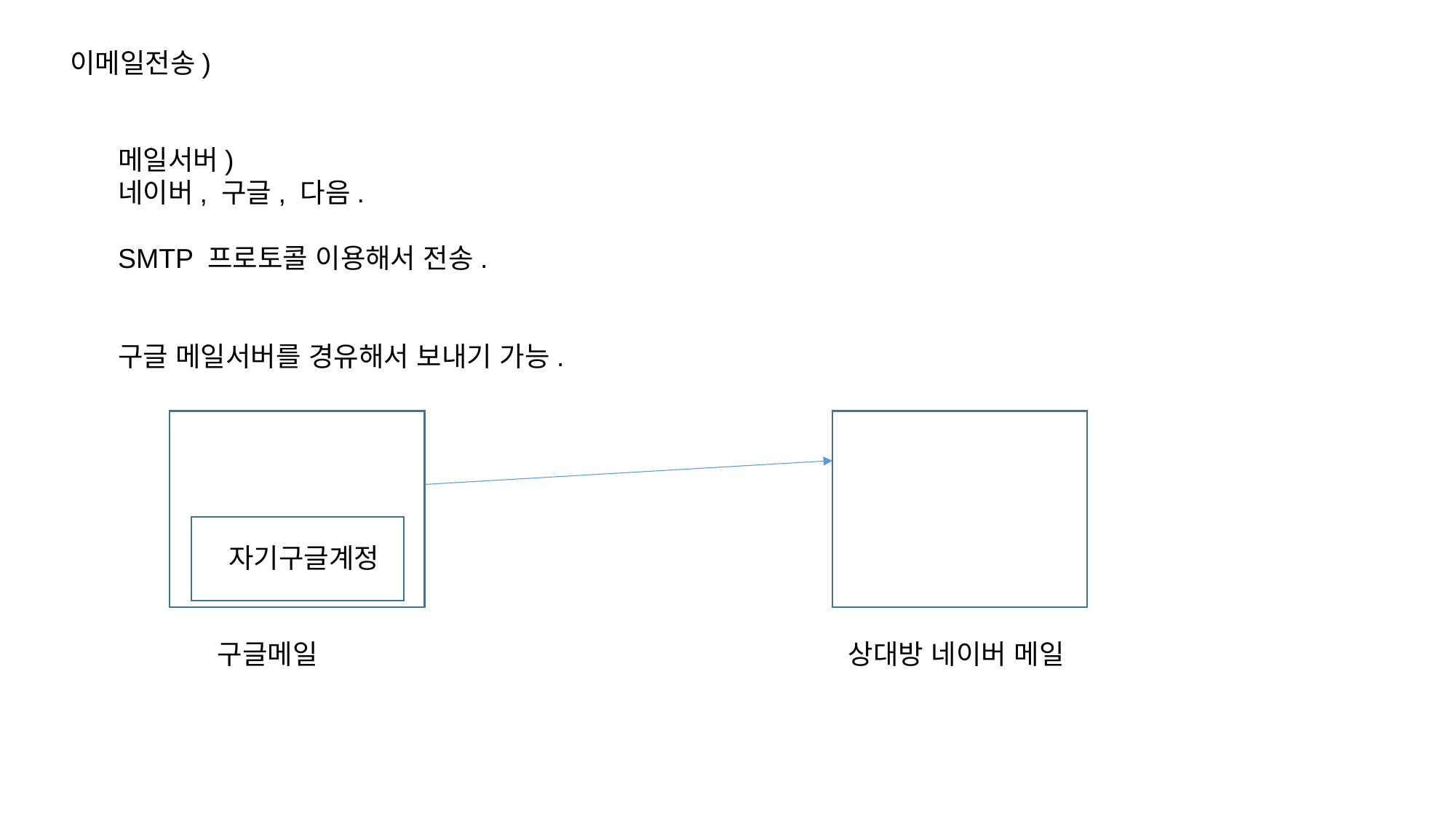

이메일전송)
메일서버)
네이버, 구글, 다음.

SMTP 프로토콜 이용해서 전송.

구글 메일서버를 경유해서 보내기 가능.

자기구글계정
구글메일
상대방 네이버 메일